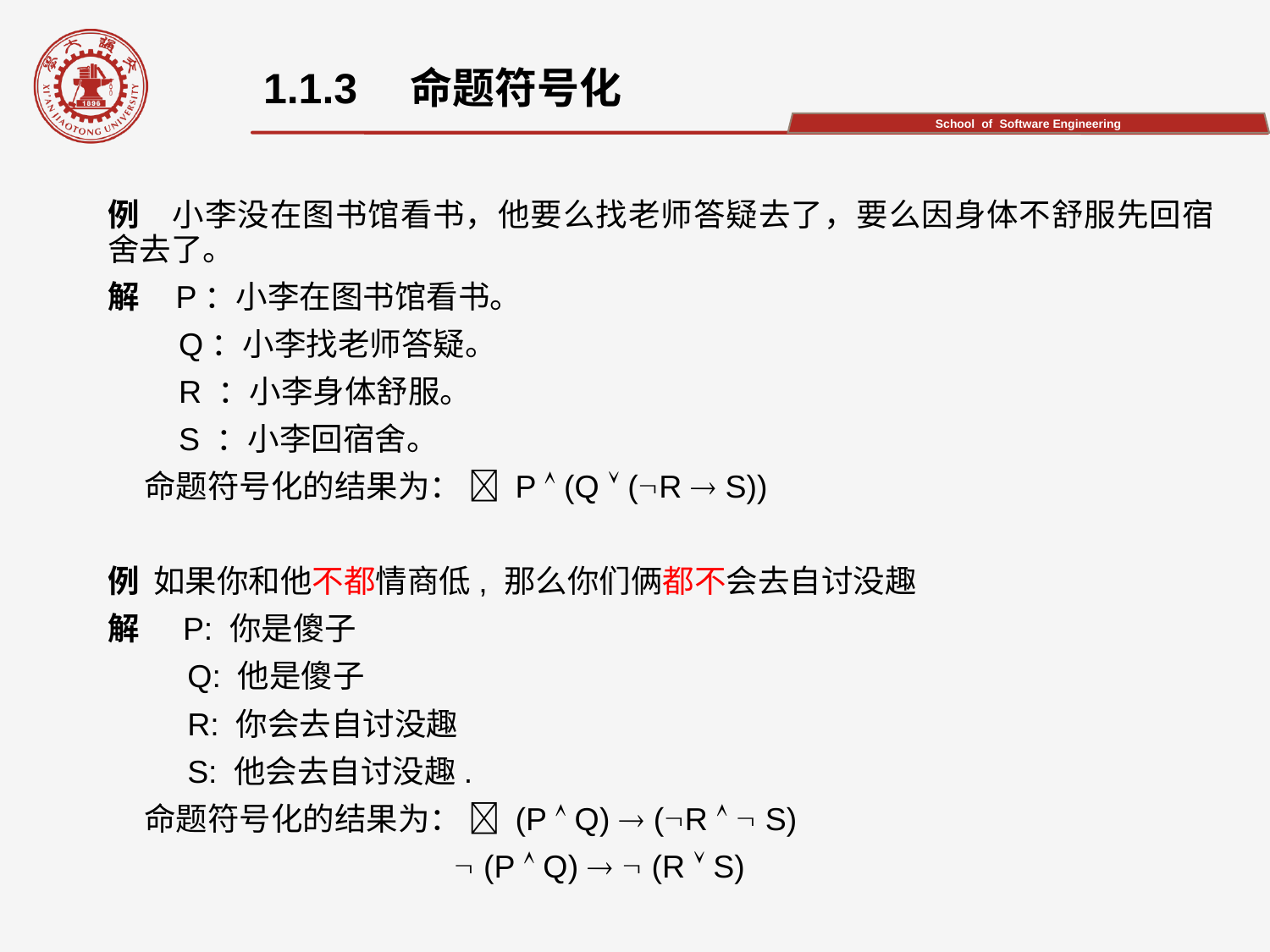

1.1.3　命题符号化
例    小李没在图书馆看书，他要么找老师答疑去了，要么因身体不舒服先回宿舍去了。
解    P：小李在图书馆看书。
        Q：小李找老师答疑。
        R ：小李身体舒服。
        S ：小李回宿舍。
    命题符号化的结果为： ¬ P ∧ (Q ∨ (¬R → S))

例  如果你和他不都情商低, 那么你们俩都不会去自讨没趣
解     P: 你是傻子
         Q: 他是傻子
         R: 你会去自讨没趣
         S: 他会去自讨没趣.
    命题符号化的结果为： ¬ (P ∧ Q) → (¬R ∧ ¬ S)
                                       ¬ (P ∧ Q) → ¬ (R ∨ S)